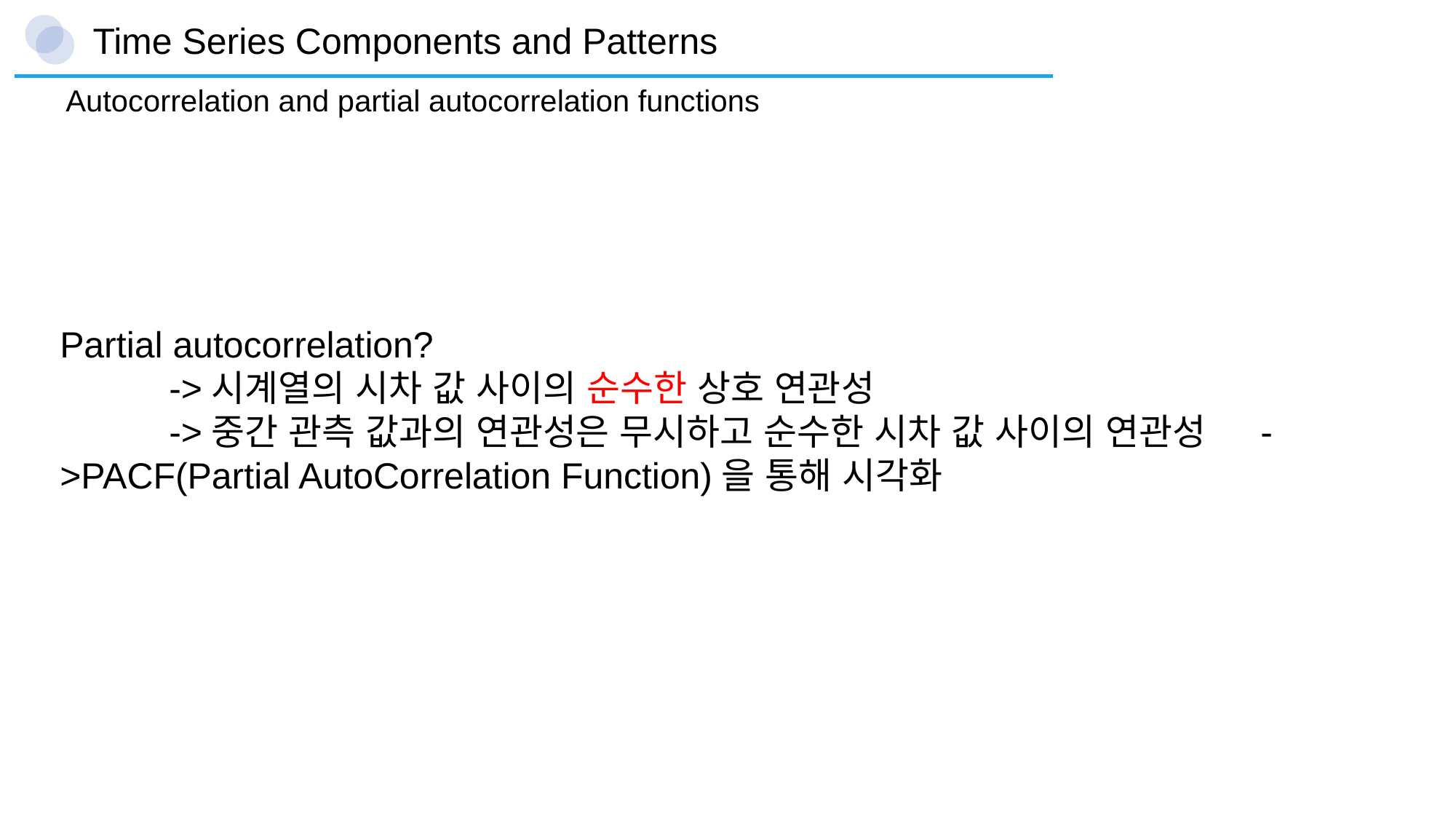

Time Series Components and Patterns

Autocorrelation and partial autocorrelation functions
Partial autocorrelation?
	->시계열의 시차 값 사이의 순수한 상호 연관성
	->중간 관측 값과의 연관성은 무시하고 순수한 시차 값 사이의 연관성	->PACF(Partial AutoCorrelation Function)을 통해 시각화